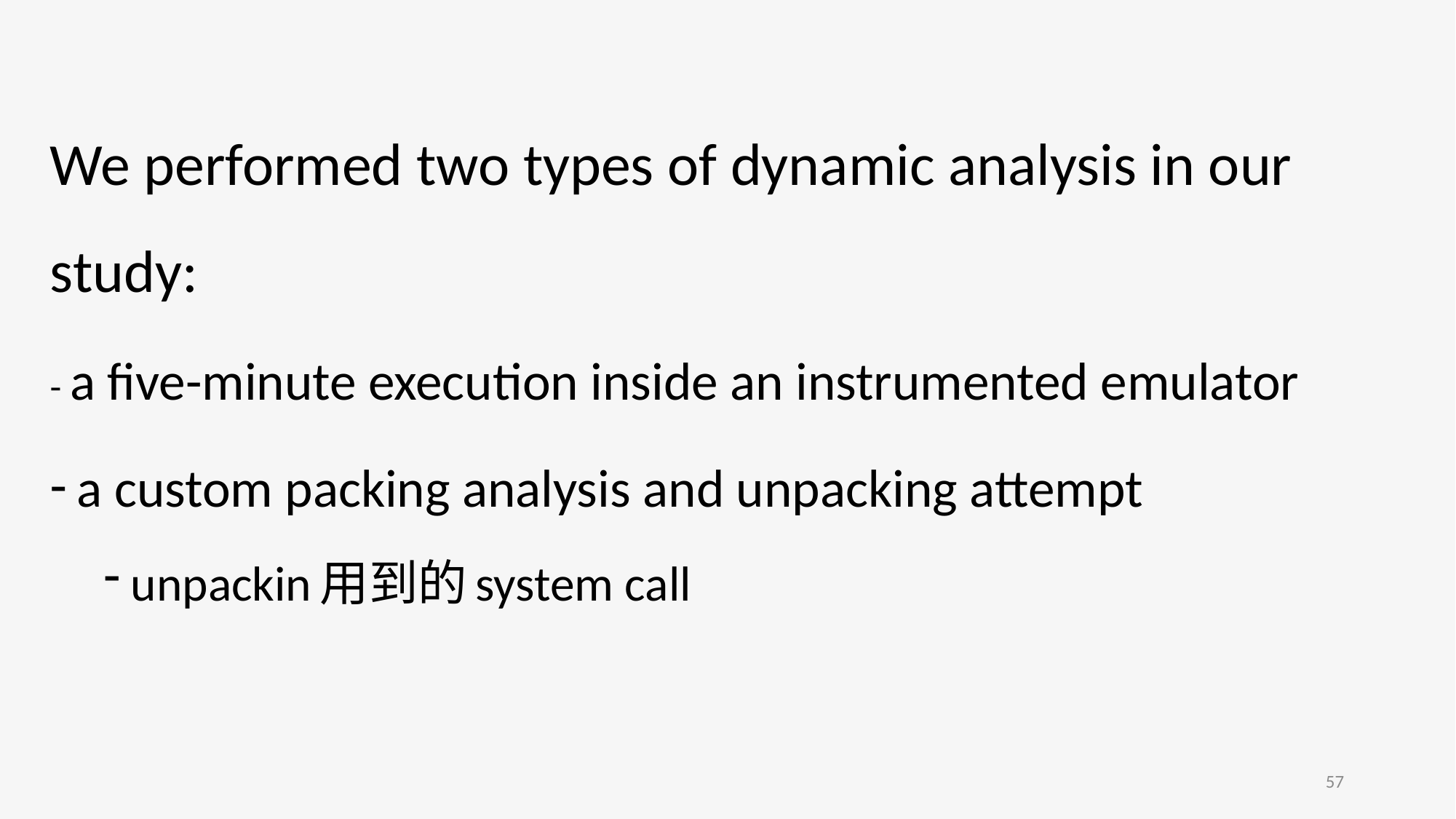

We performed two types of dynamic analysis in our study:
- a five-minute execution inside an instrumented emulator
a custom packing analysis and unpacking attempt
unpackin用到的system call
57